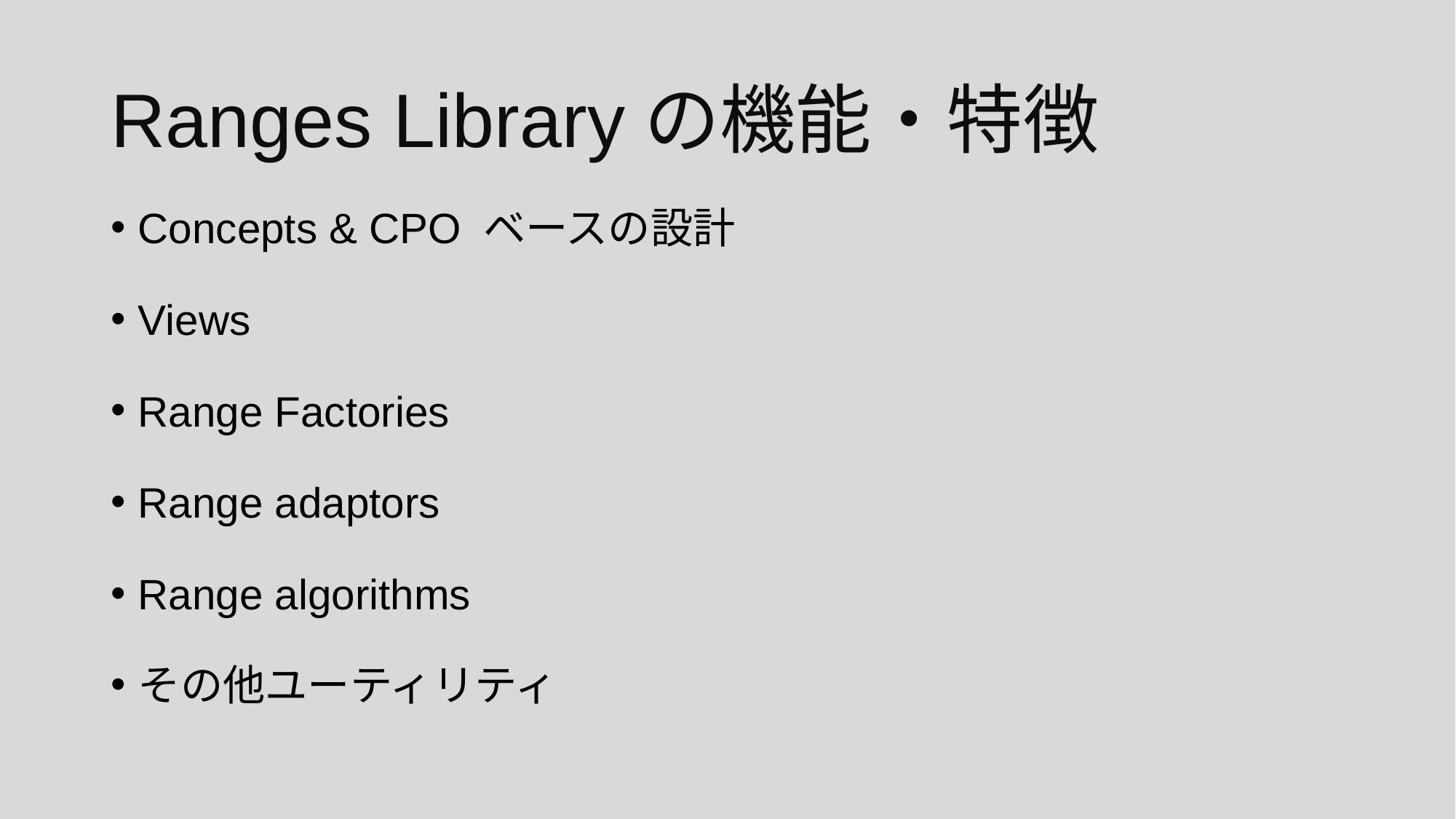

# Ranges Libraryの機能・特徴
Concepts & CPO ベースの設計
Views
Range Factories
Range adaptors
Range algorithms
その他ユーティリティ